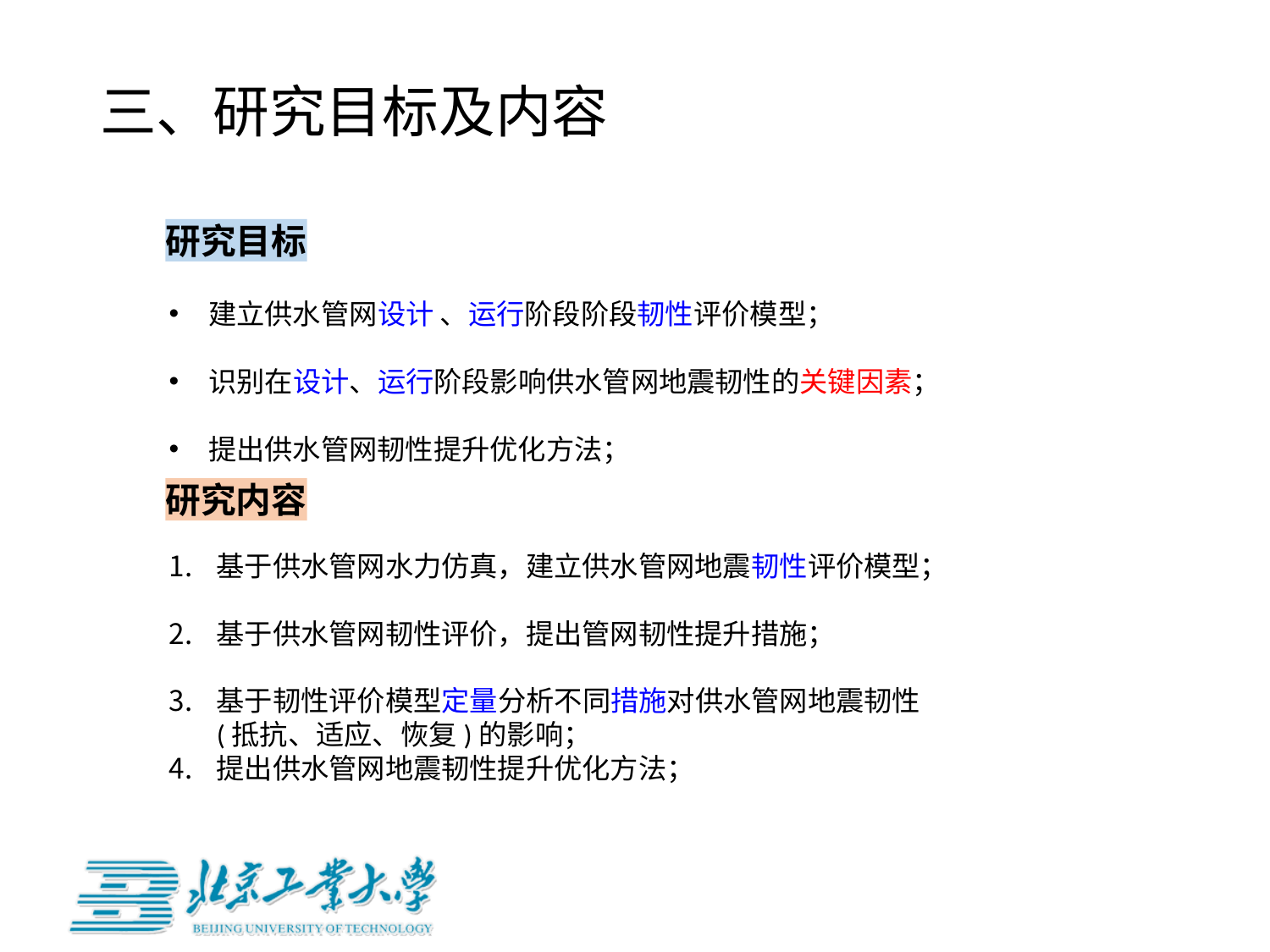

# 三、研究目标及内容
研究目标
建立供水管网设计 、运行阶段阶段韧性评价模型；

识别在设计、运行阶段影响供水管网地震韧性的关键因素；

提出供水管网韧性提升优化方法；

研究内容
基于供水管网水力仿真，建立供水管网地震韧性评价模型；

基于供水管网韧性评价，提出管网韧性提升措施；

基于韧性评价模型定量分析不同措施对供水管网地震韧性(抵抗、适应、恢复)的影响；
提出供水管网地震韧性提升优化方法；